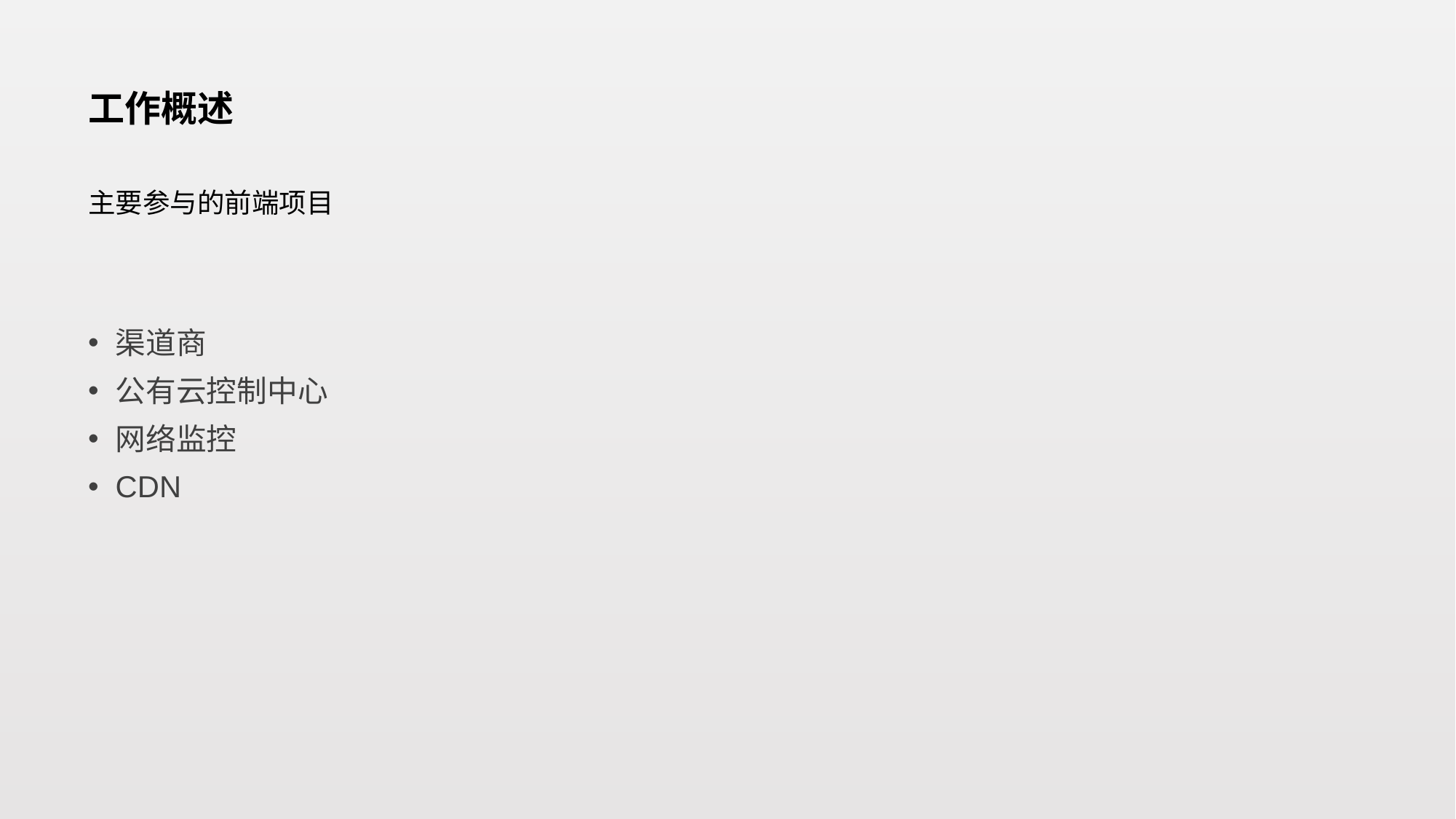

# 工作概述
主要参与的前端项目
渠道商
公有云控制中心
网络监控
CDN